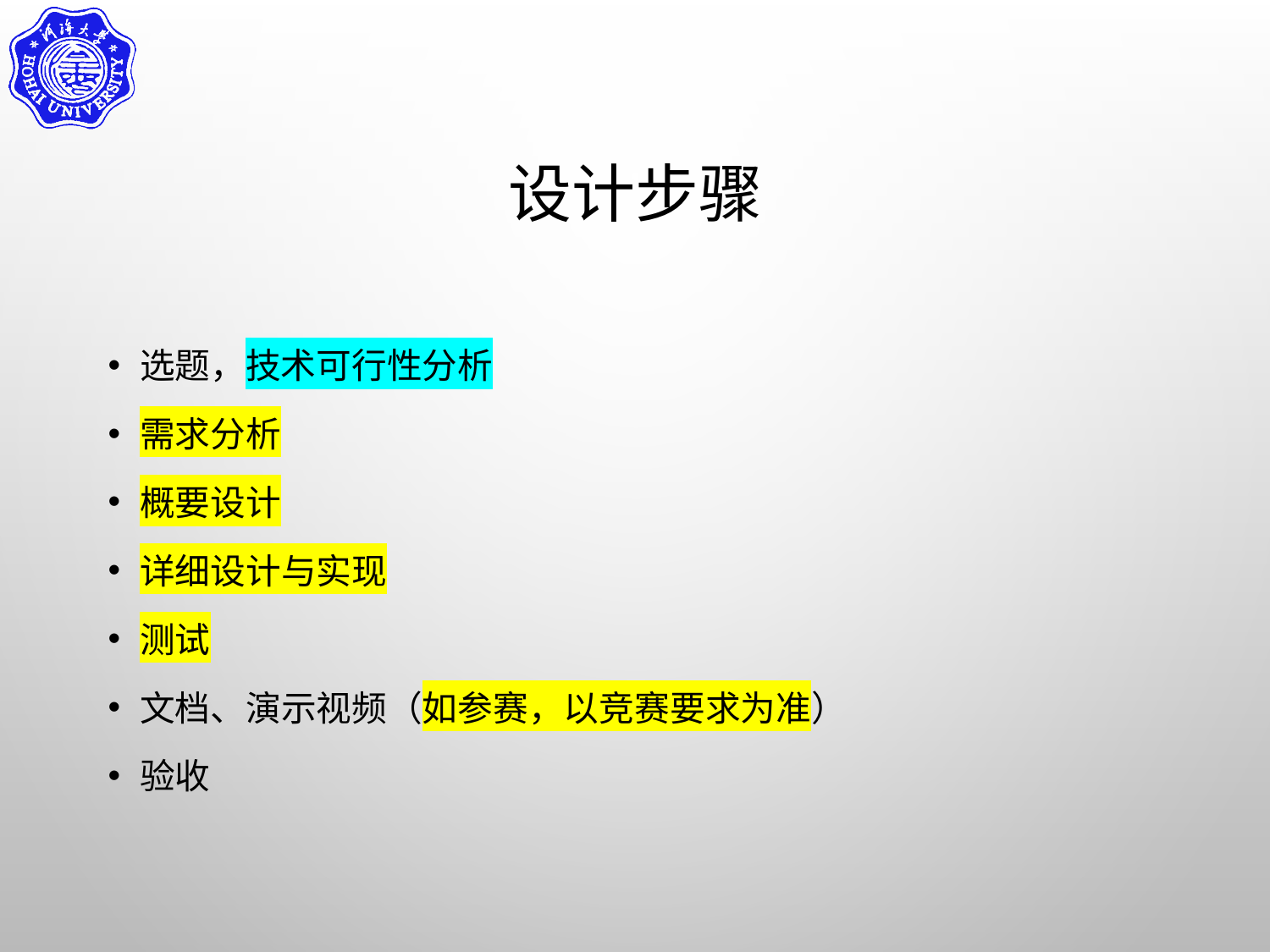

# 设计步骤
选题，技术可行性分析
需求分析
概要设计
详细设计与实现
测试
文档、演示视频（如参赛，以竞赛要求为准）
验收